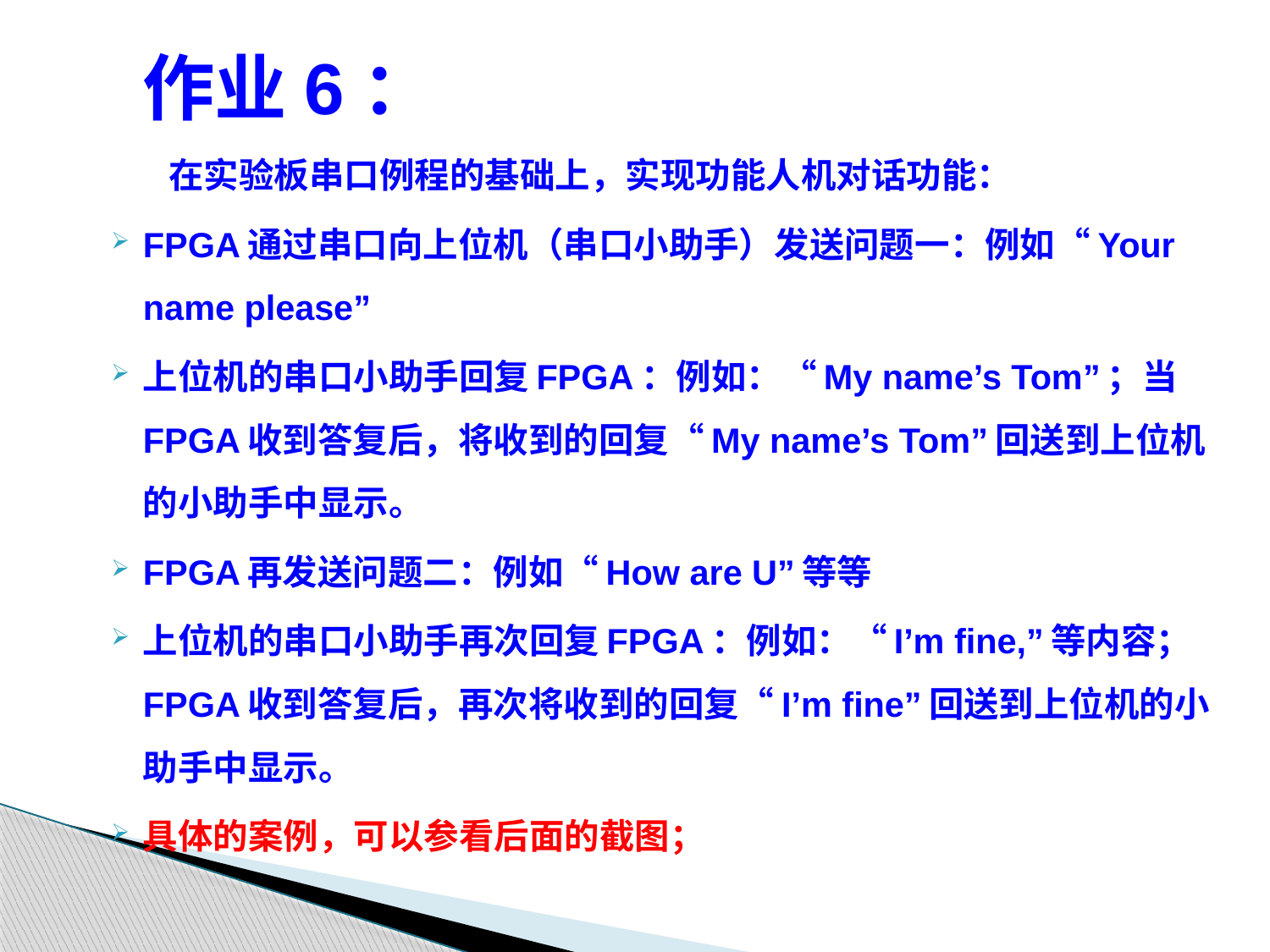

# 作业6：
        在实验板串口例程的基础上，实现功能人机对话功能：
FPGA通过串口向上位机（串口小助手）发送问题一：例如“Your name please”
上位机的串口小助手回复FPGA：例如：“My name’s Tom”；当FPGA收到答复后，将收到的回复“My name’s Tom”回送到上位机的小助手中显示。
FPGA再发送问题二：例如“How are U”等等
上位机的串口小助手再次回复FPGA：例如：“I’m fine,”等内容；FPGA收到答复后，再次将收到的回复“I’m fine”回送到上位机的小助手中显示。
具体的案例，可以参看后面的截图；